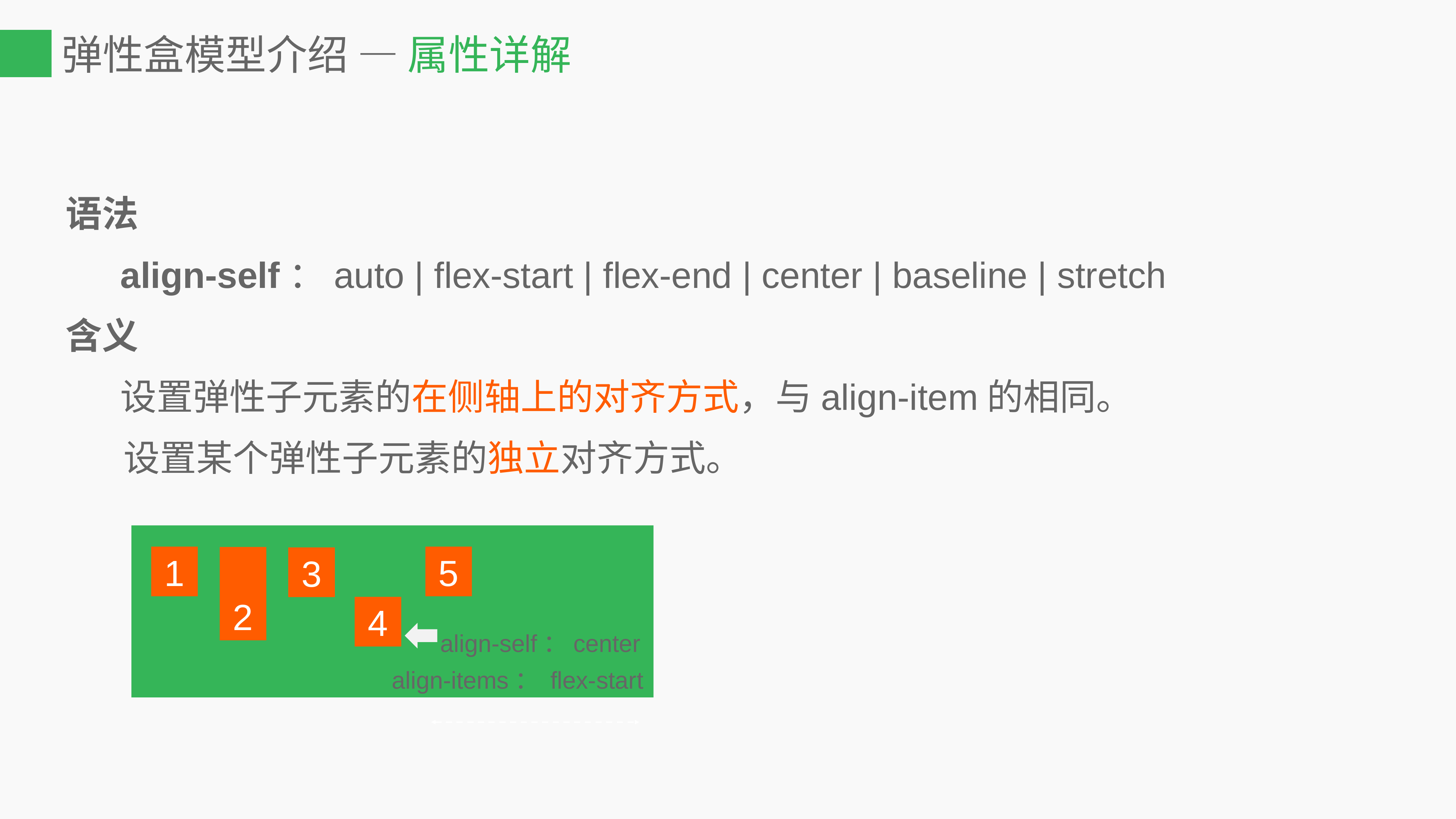

# 弹性盒模型介绍 — 属性详解
语法
	align-self：auto | flex-start | flex-end | center | baseline | stretch
含义
	设置弹性子元素的在侧轴上的对齐方式，与align-item的相同。
      设置某个弹性子元素的独立对齐方式。

1
5

2
3
4
align-self：center

align-items： flex-start